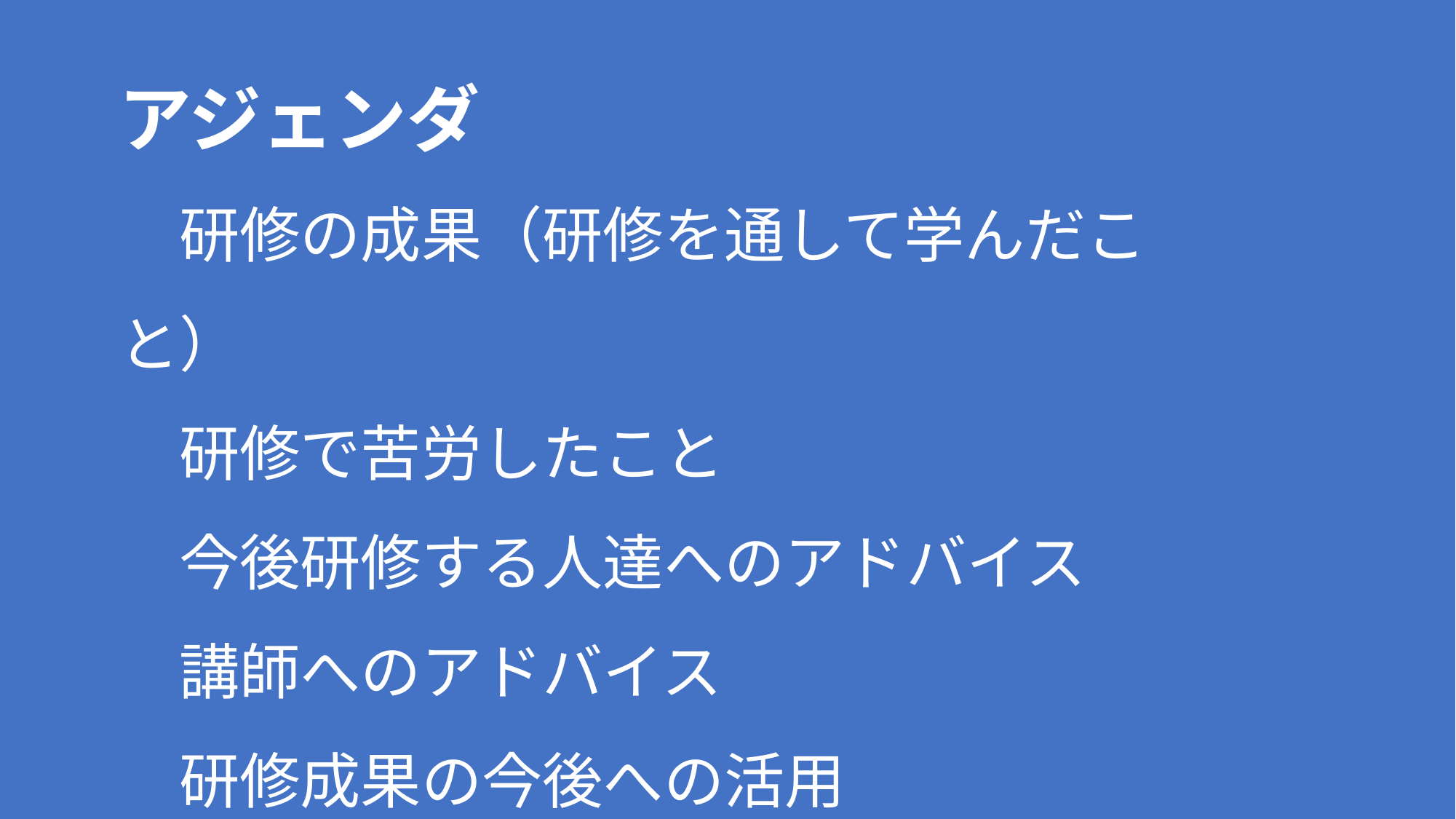

# アジェンダ 　研修の成果（研修を通して学んだこと） 　研修で苦労したこと 　今後研修する人達へのアドバイス 　講師へのアドバイス 　研修成果の今後への活用